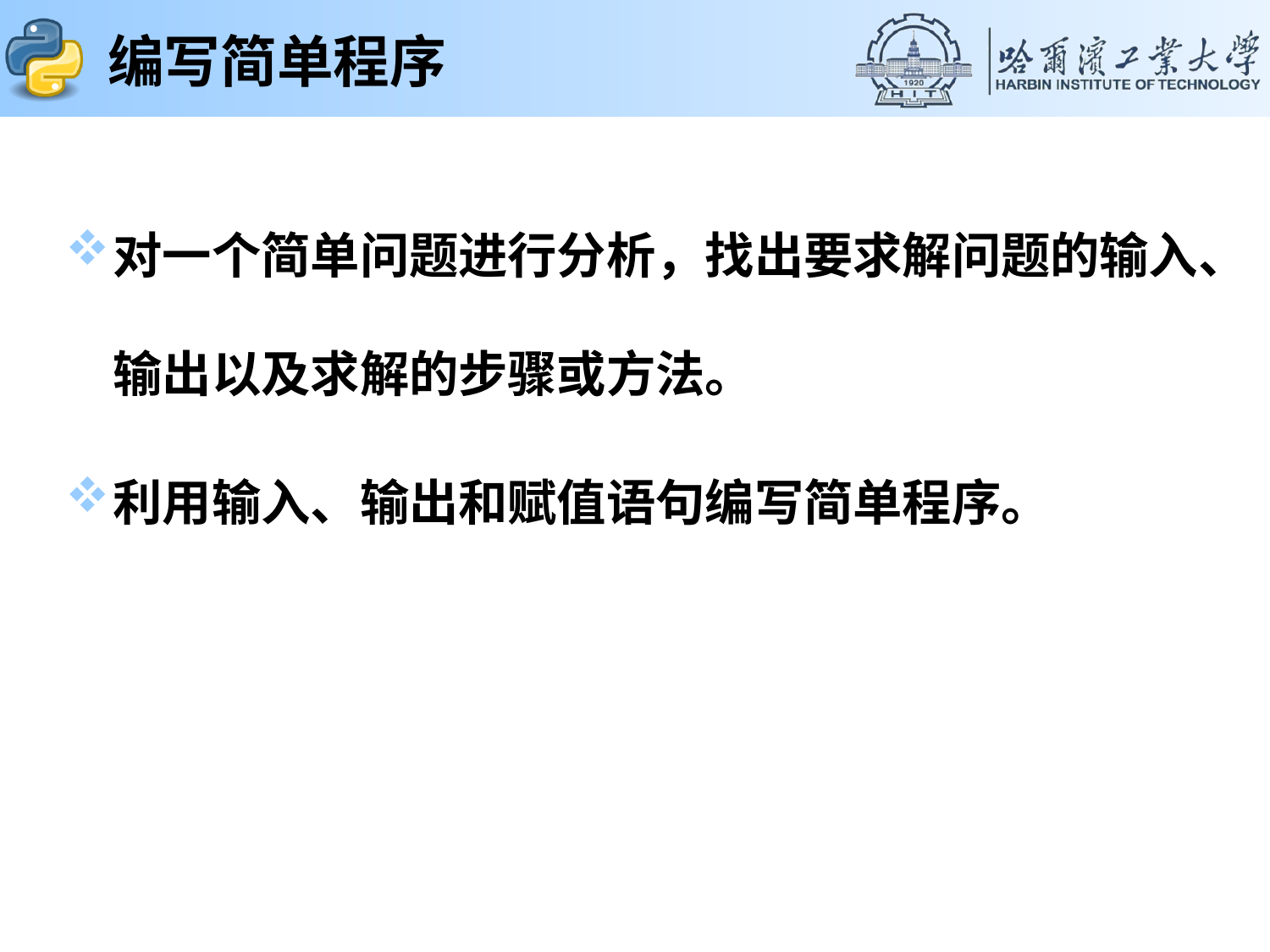

# 编写简单程序
对一个简单问题进行分析，找出要求解问题的输入、输出以及求解的步骤或方法。
利用输入、输出和赋值语句编写简单程序。